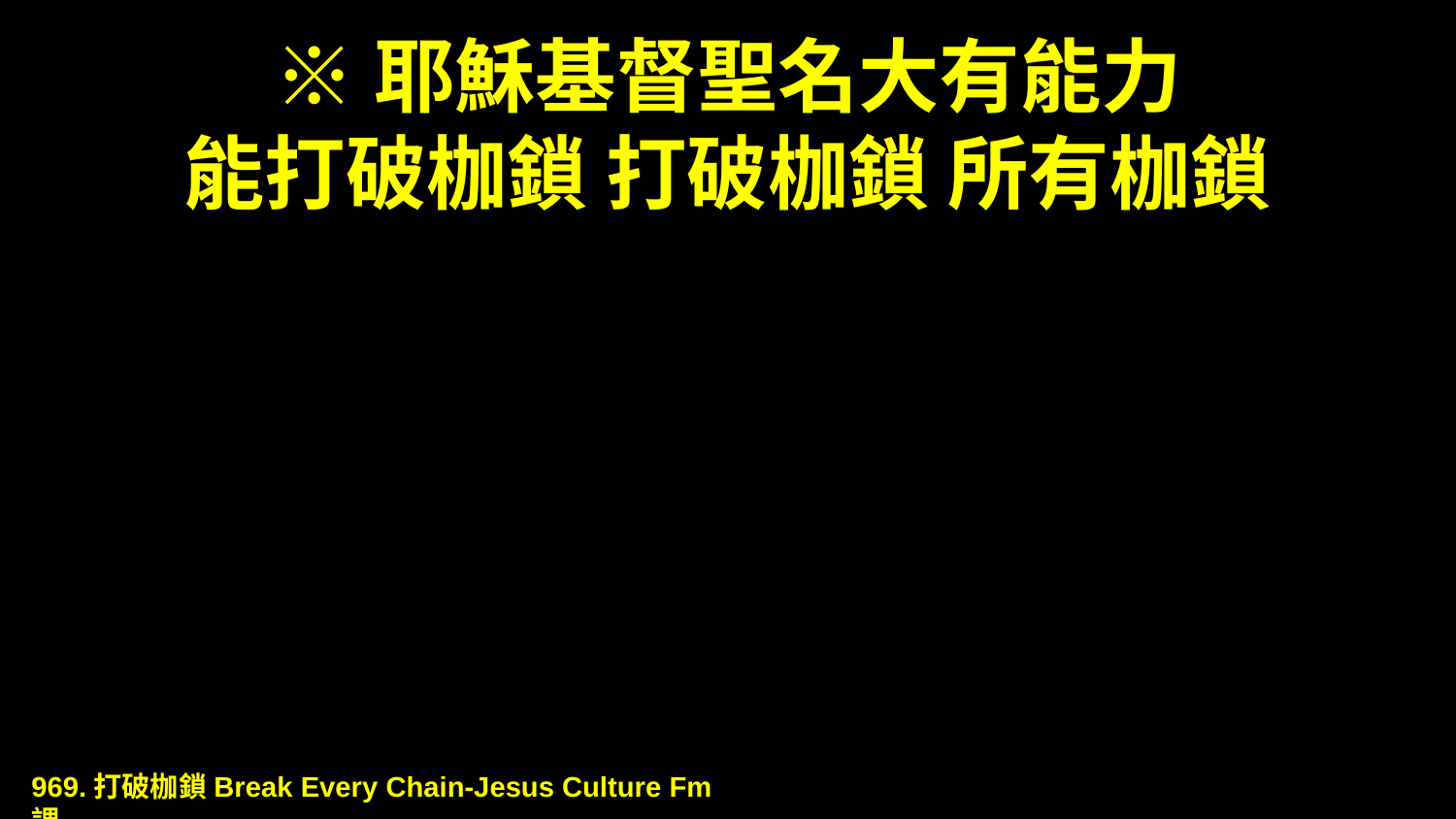

# ※耶穌基督聖名大有能力 能打破枷鎖 打破枷鎖 所有枷鎖
969.打破枷鎖Break Every Chain-Jesus Culture Fm調